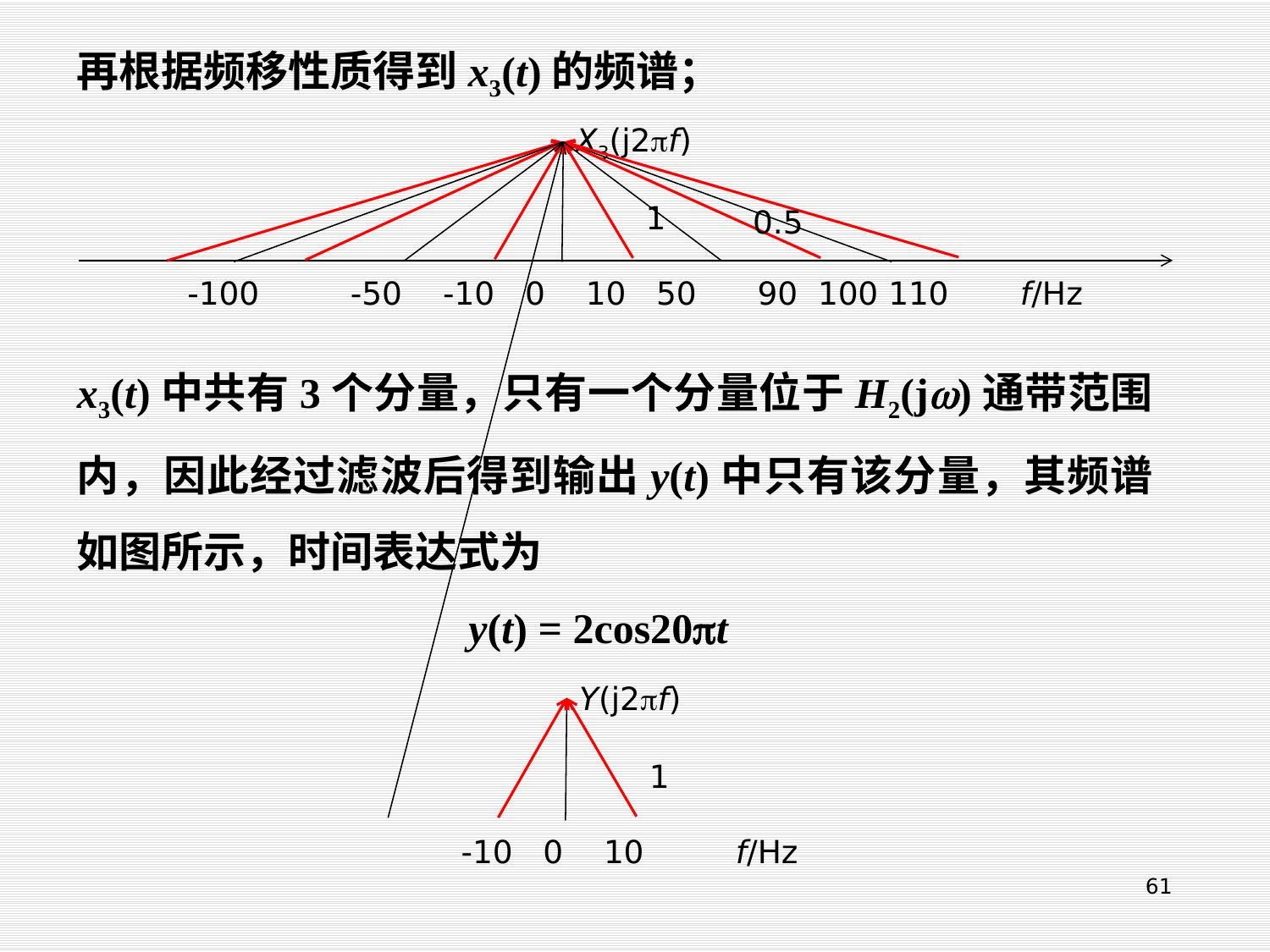

再根据频移性质得到x3(t)的频谱；
X3(j2πf)
1
0.5
-100         -50    -10   0    10   50      90  100 110       f/Hz
x3(t)中共有3个分量，只有一个分量位于H2(jω)通带范围内，因此经过滤波后得到输出y(t)中只有该分量，其频谱如图所示，时间表达式为
                                     y(t) = 2cos20πt
Y(j2πf)
1
     -10   0    10         f/Hz
61